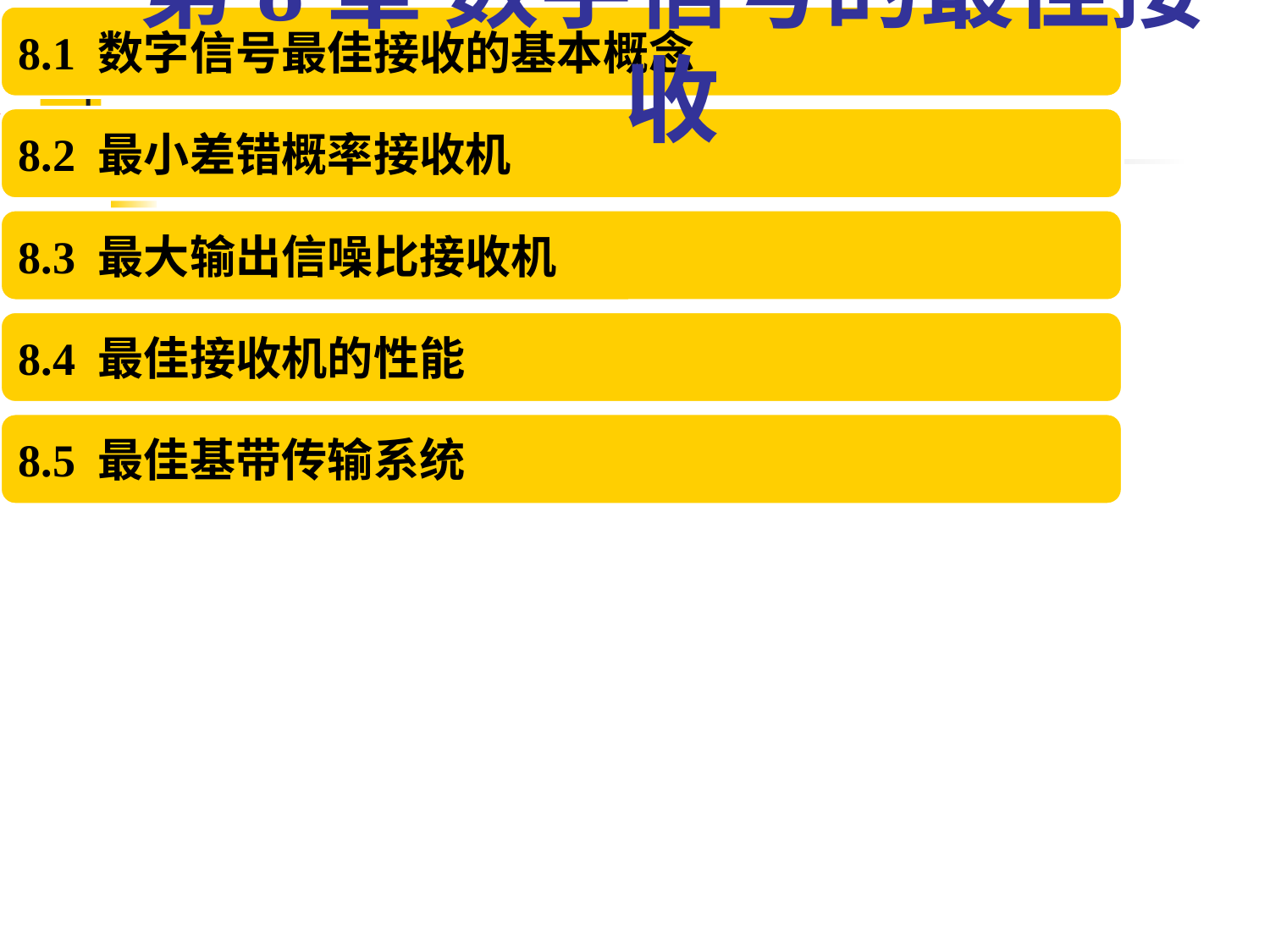

第8章 数字信号的最佳接收
8.1 数字信号最佳接收的基本概念
8.2 最小差错概率接收机
8.3 最大输出信噪比接收机
8.4 最佳接收机的性能
8.5 最佳基带传输系统
1